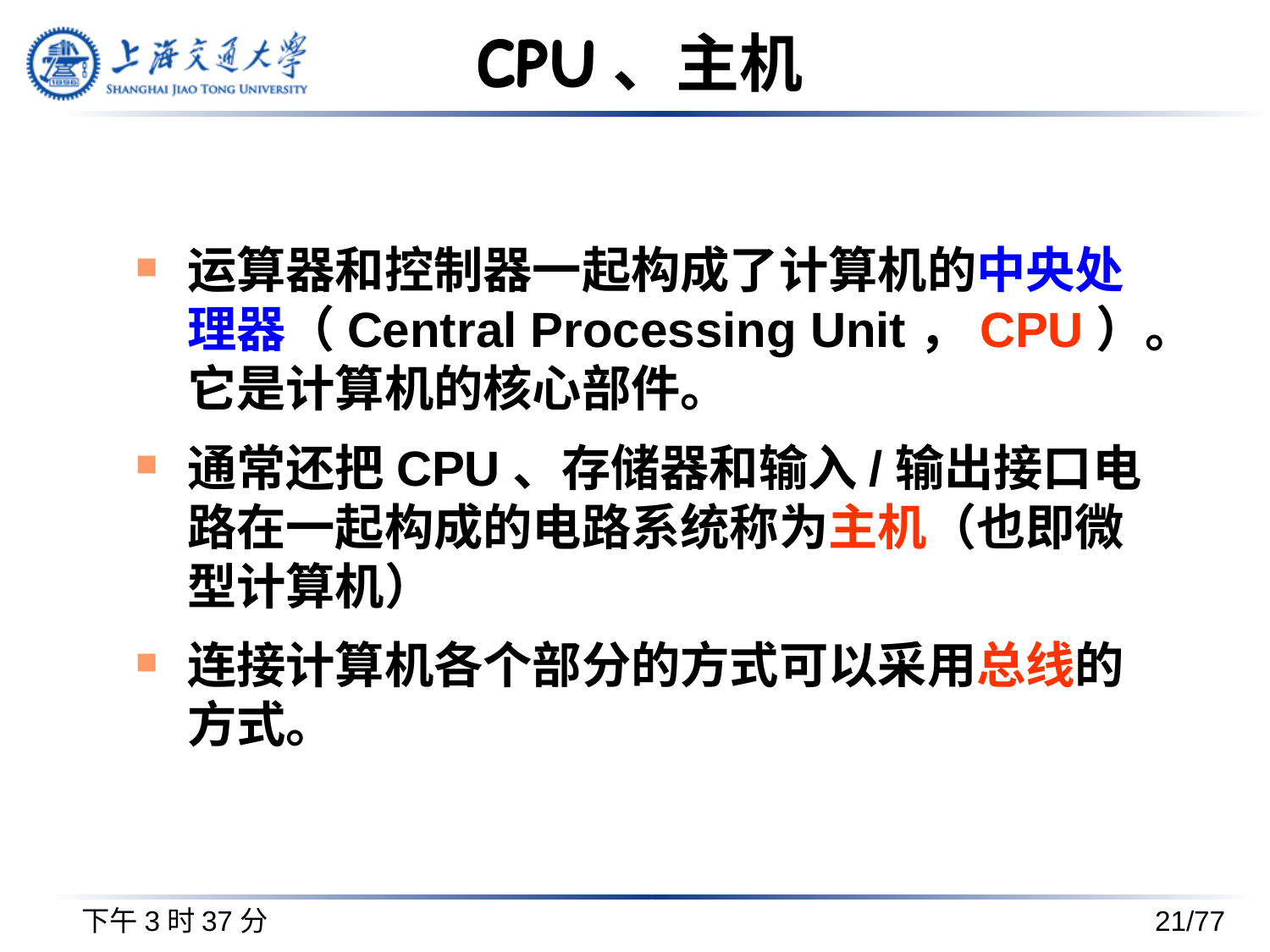

CPU、主机
运算器和控制器一起构成了计算机的中央处理器（Central Processing Unit，CPU）。它是计算机的核心部件。
通常还把CPU、存储器和输入/输出接口电路在一起构成的电路系统称为主机（也即微型计算机）
连接计算机各个部分的方式可以采用总线的方式。
下午3时37分
21/77